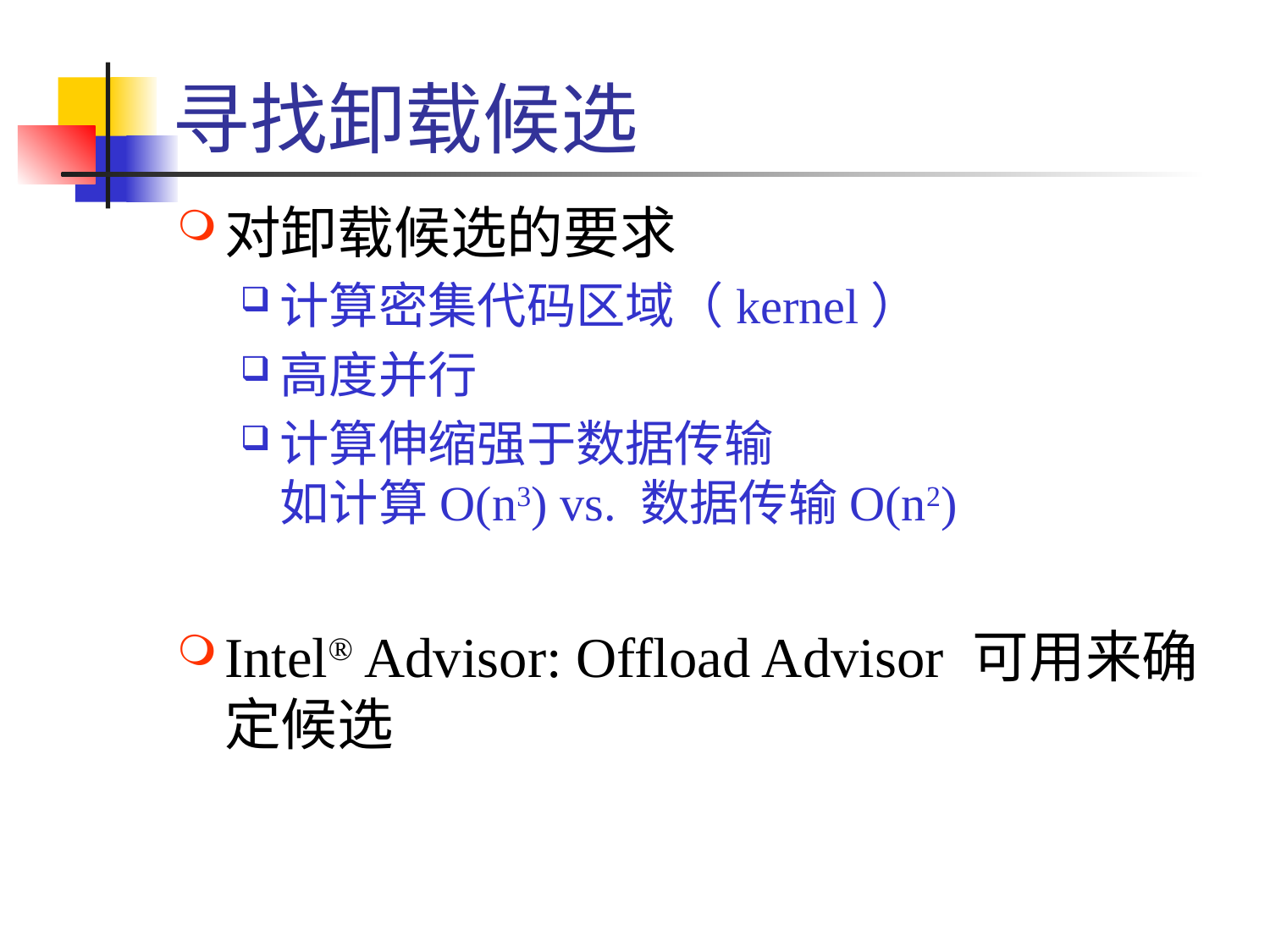

# 寻找卸载候选
对卸载候选的要求
计算密集代码区域（kernel）
高度并行
计算伸缩强于数据传输
如计算O(n3) vs. 数据传输O(n2)

Intel® Advisor: Offload Advisor 可用来确定候选